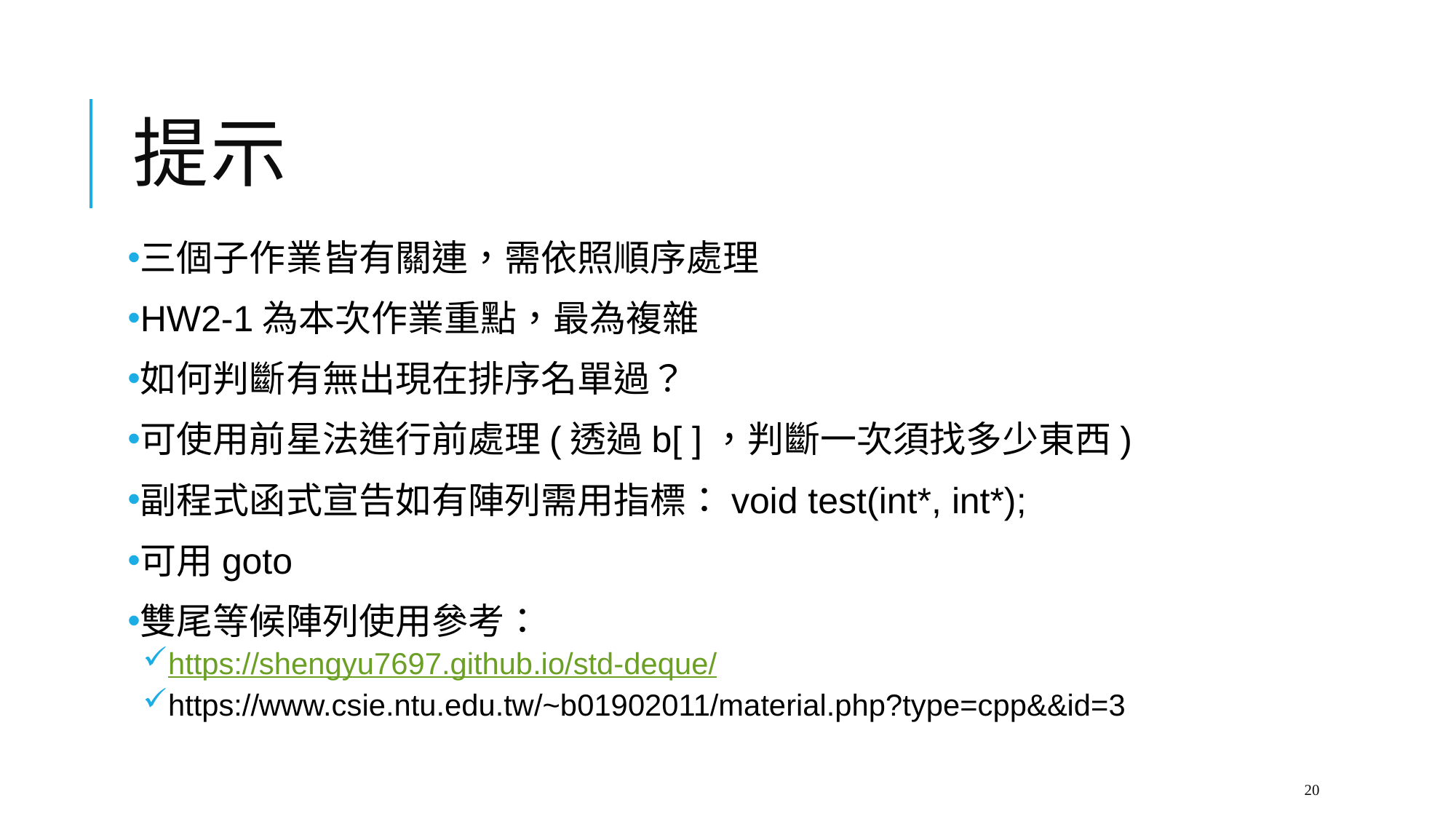

# 提示
三個子作業皆有關連，需依照順序處理
HW2-1為本次作業重點，最為複雜
如何判斷有無出現在排序名單過？
可使用前星法進行前處理(透過b[ ]，判斷一次須找多少東西)
副程式函式宣告如有陣列需用指標：void test(int*, int*);
可用goto
雙尾等候陣列使用參考：
https://shengyu7697.github.io/std-deque/
https://www.csie.ntu.edu.tw/~b01902011/material.php?type=cpp&&id=3
20